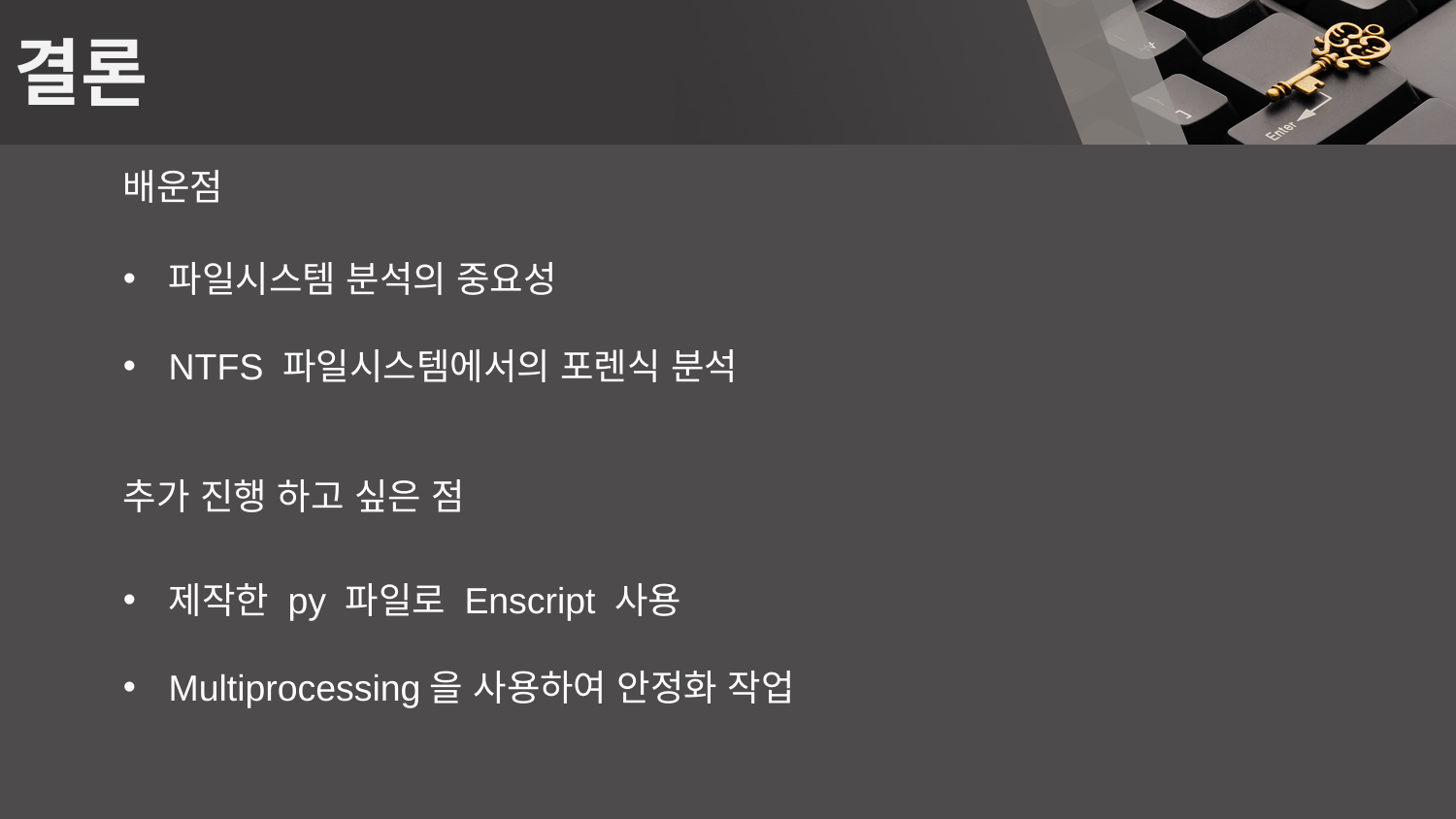

# 결론
배운점
파일시스템 분석의 중요성

NTFS 파일시스템에서의 포렌식 분석

추가 진행 하고 싶은 점
제작한 py 파일로 Enscript 사용

Multiprocessing을 사용하여 안정화 작업